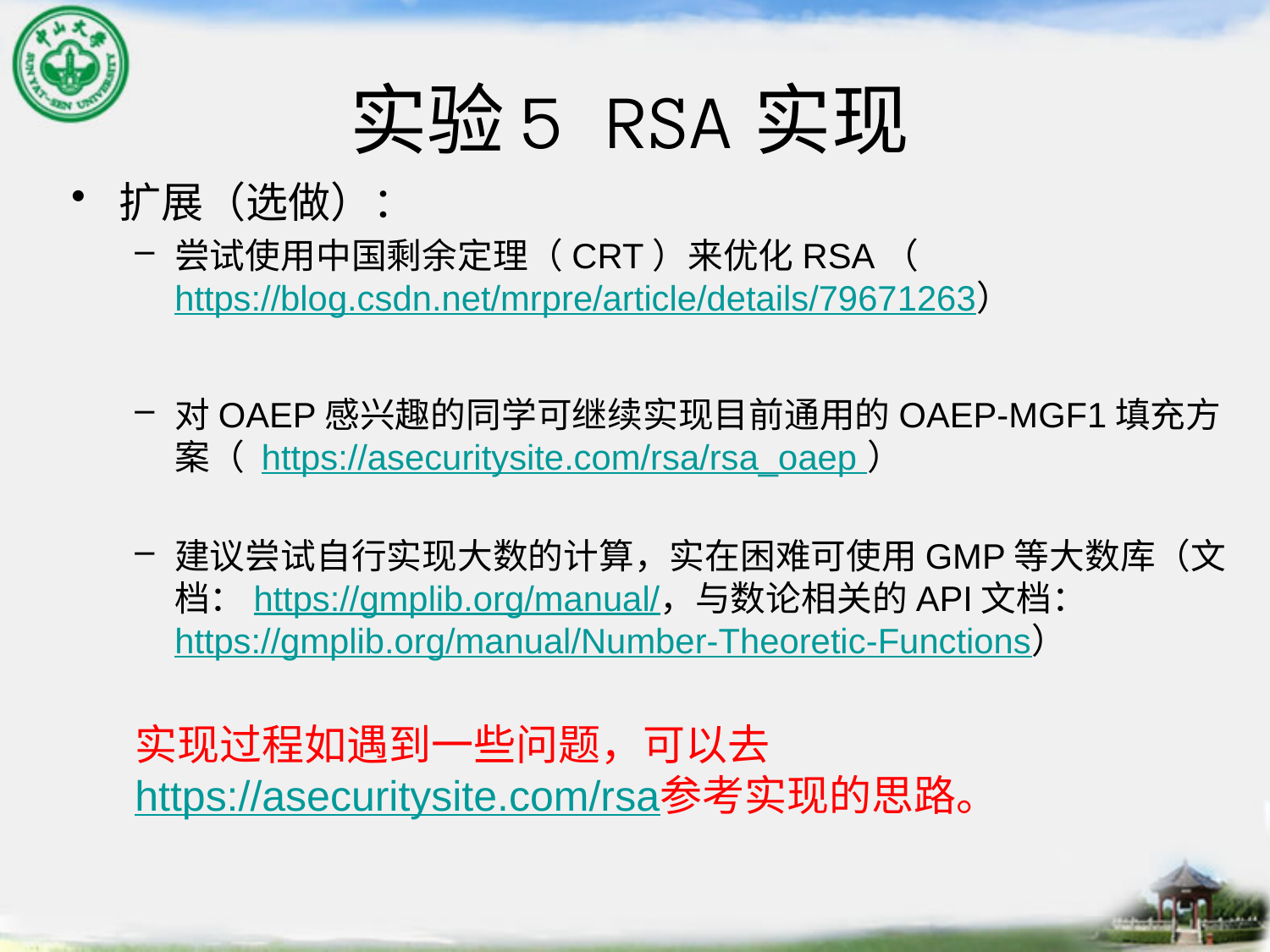

# 实验5 RSA实现
扩展（选做）：
尝试使用中国剩余定理（CRT）来优化RSA（https://blog.csdn.net/mrpre/article/details/79671263）

对OAEP感兴趣的同学可继续实现目前通用的OAEP-MGF1填充方案（ https://asecuritysite.com/rsa/rsa_oaep ）

建议尝试自行实现大数的计算，实在困难可使用GMP等大数库（文档：https://gmplib.org/manual/，与数论相关的API文档：https://gmplib.org/manual/Number-Theoretic-Functions）

实现过程如遇到一些问题，可以去https://asecuritysite.com/rsa参考实现的思路。